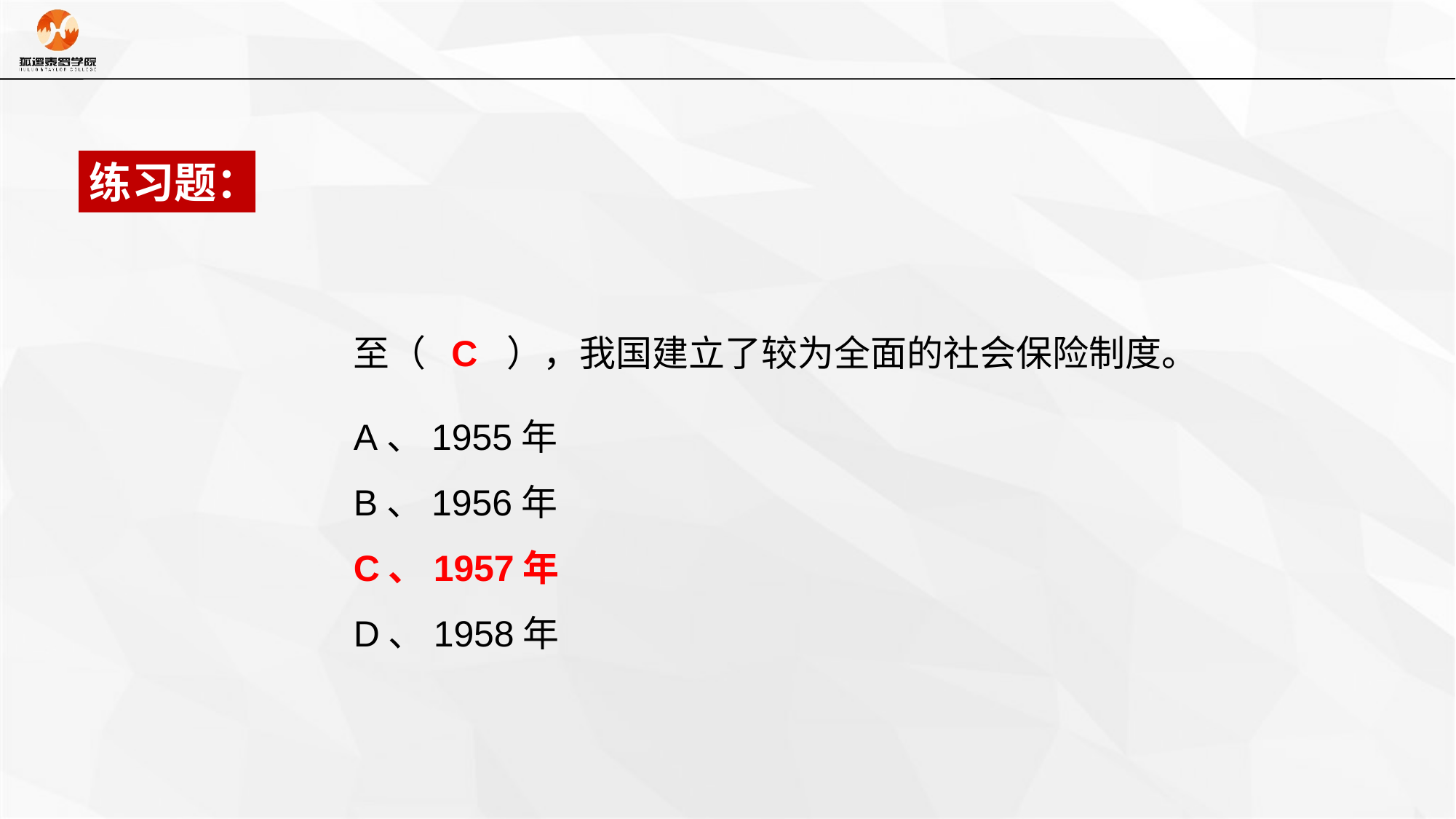

练习题：
至（  C  ），我国建立了较为全面的社会保险制度。
A、1955年
B、1956年
C、1957年
D、1958年